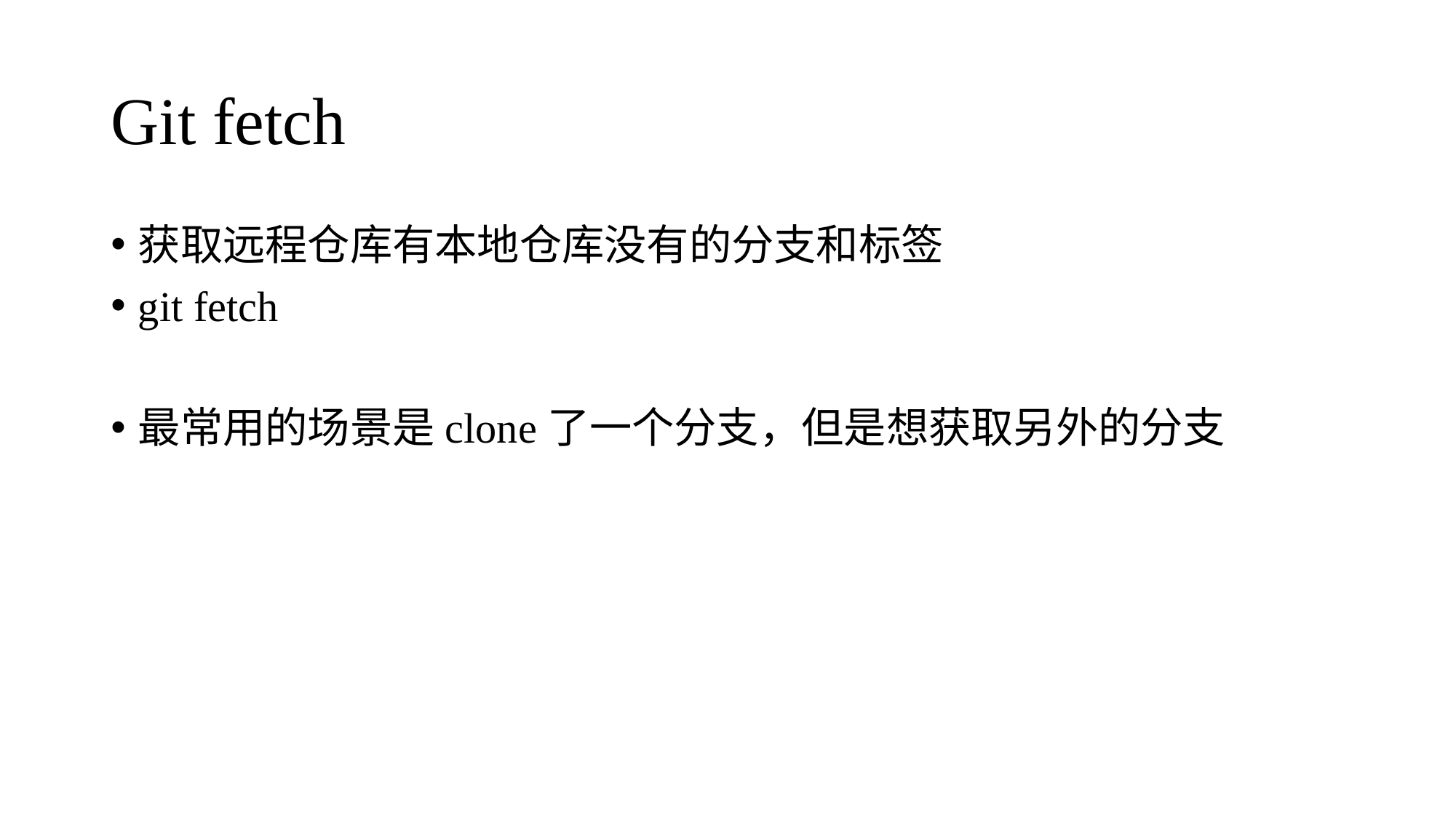

# Git fetch
获取远程仓库有本地仓库没有的分支和标签
git fetch

最常用的场景是clone了一个分支，但是想获取另外的分支